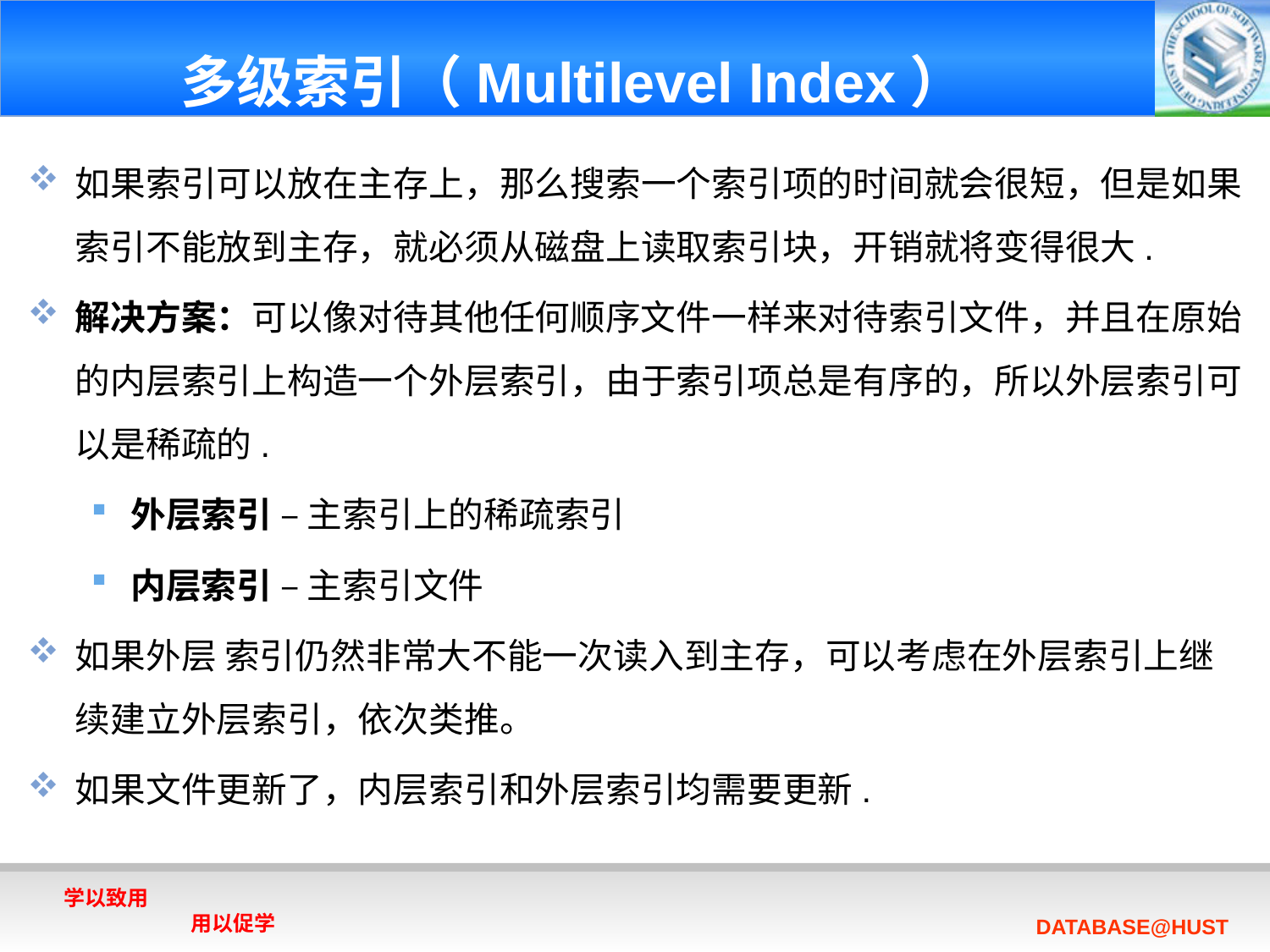

# 多级索引（Multilevel Index）
如果索引可以放在主存上，那么搜索一个索引项的时间就会很短，但是如果索引不能放到主存，就必须从磁盘上读取索引块，开销就将变得很大.
解决方案：可以像对待其他任何顺序文件一样来对待索引文件，并且在原始的内层索引上构造一个外层索引，由于索引项总是有序的，所以外层索引可以是稀疏的.
外层索引 – 主索引上的稀疏索引
内层索引 – 主索引文件
如果外层 索引仍然非常大不能一次读入到主存，可以考虑在外层索引上继续建立外层索引，依次类推。
如果文件更新了，内层索引和外层索引均需要更新.